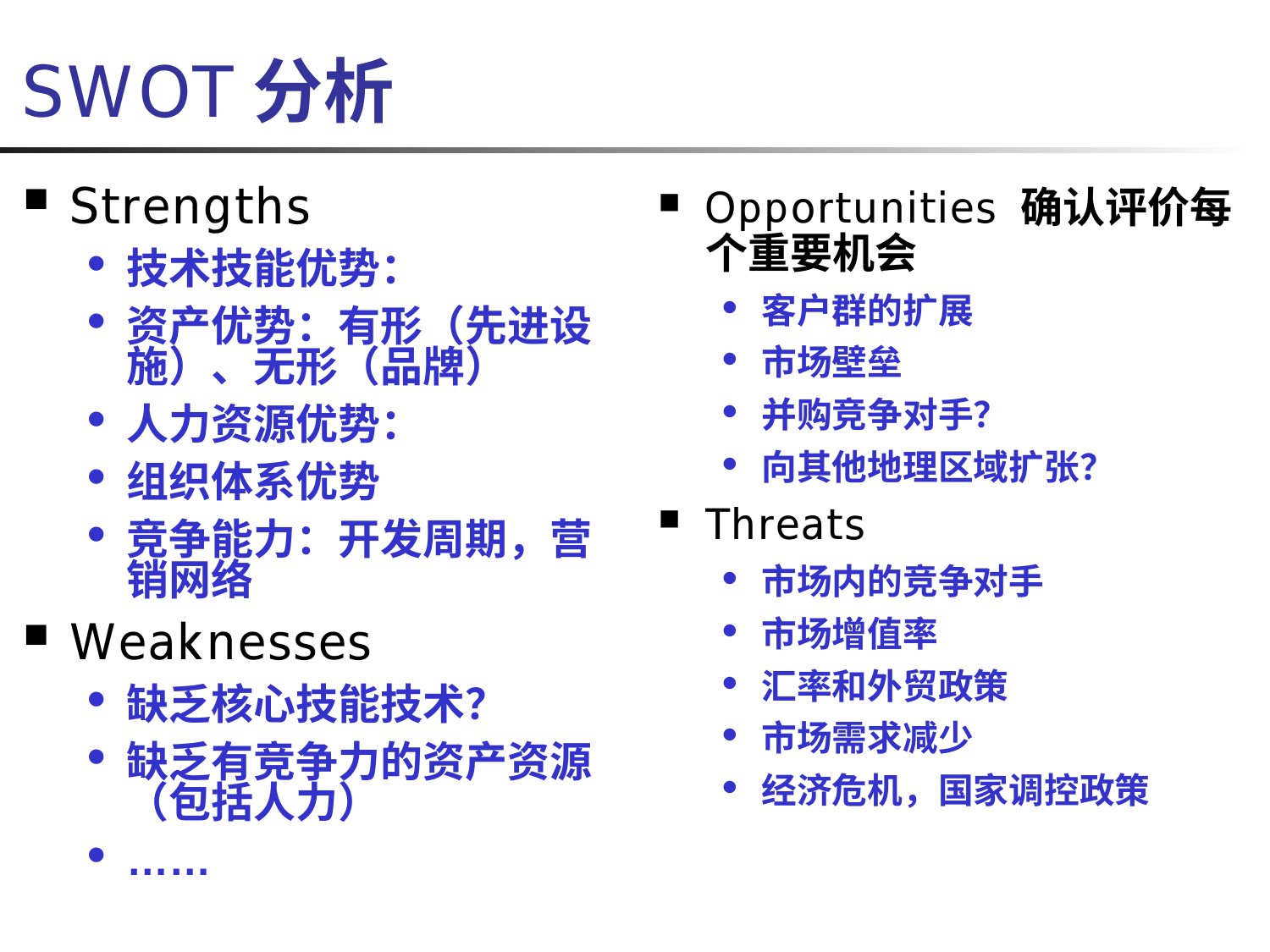

# SWOT分析
Strengths
技术技能优势：
资产优势：有形（先进设施）、无形（品牌）
人力资源优势：
组织体系优势
竞争能力：开发周期，营销网络
Weaknesses
缺乏核心技能技术？
缺乏有竞争力的资产资源（包括人力）
……
Opportunities 确认评价每个重要机会
客户群的扩展
市场壁垒
并购竞争对手？
向其他地理区域扩张？
Threats
市场内的竞争对手
市场增值率
汇率和外贸政策
市场需求减少
经济危机，国家调控政策
6